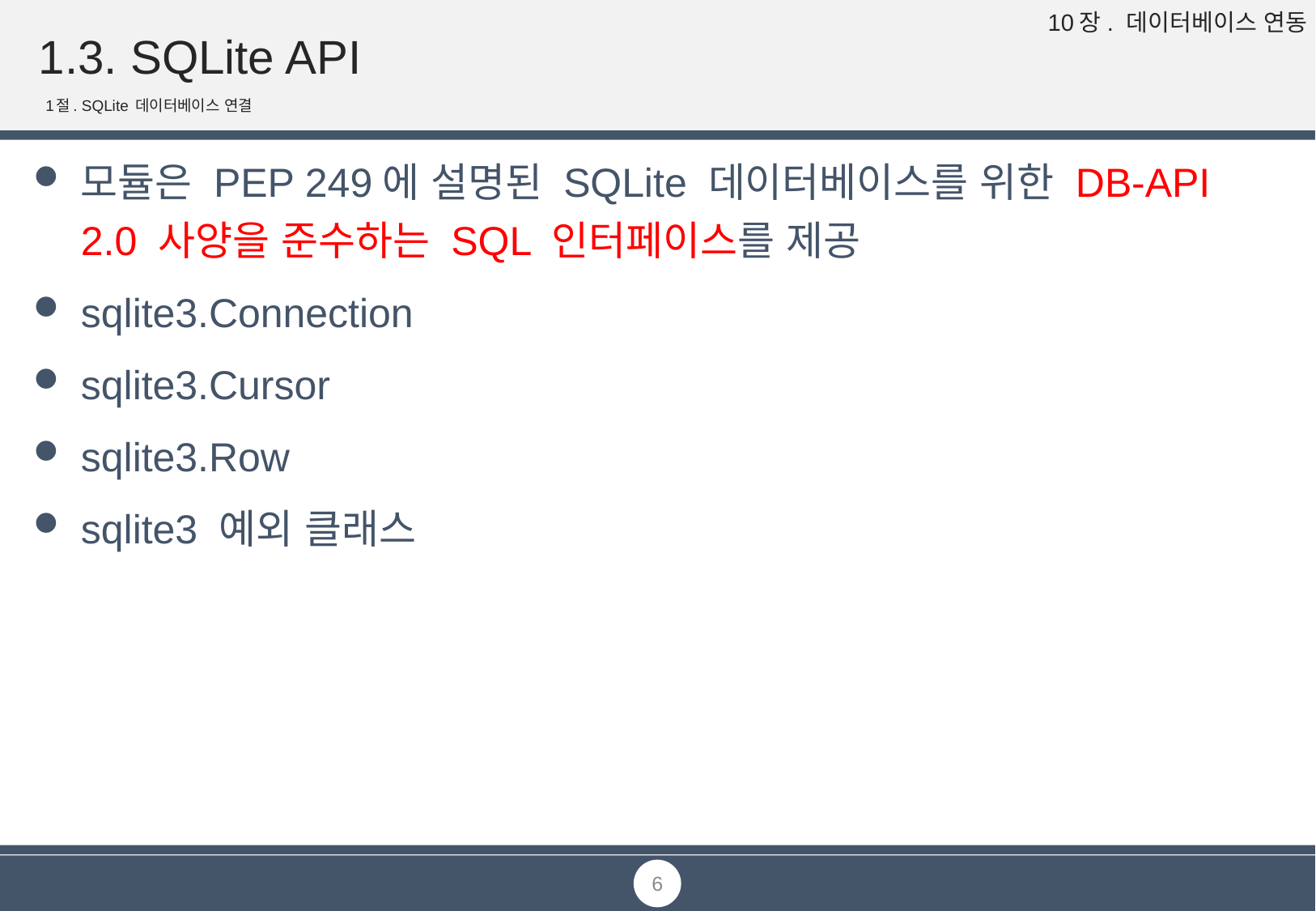

# 1.3. SQLite API
1절. SQLite 데이터베이스 연결
모듈은 PEP 249에 설명된 SQLite 데이터베이스를 위한 DB-API 2.0 사양을 준수하는 SQL 인터페이스를 제공
sqlite3.Connection
sqlite3.Cursor
sqlite3.Row
sqlite3 예외 클래스

6